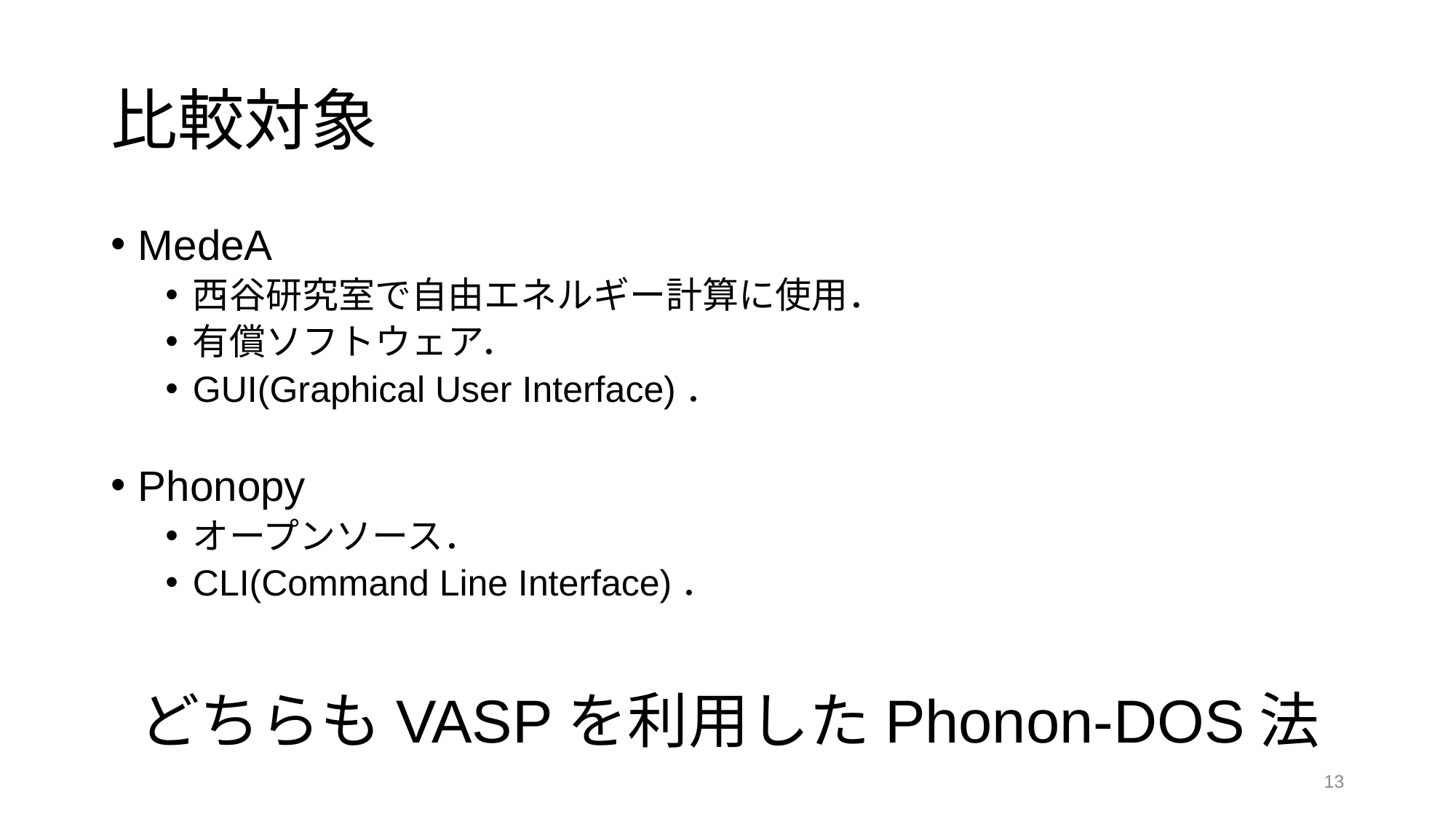

# 比較対象
MedeA
西谷研究室で自由エネルギー計算に使用．
有償ソフトウェア．
GUI(Graphical User Interface)．
Phonopy
オープンソース．
CLI(Command Line Interface)．

どちらもVASPを利用したPhonon-DOS法
13